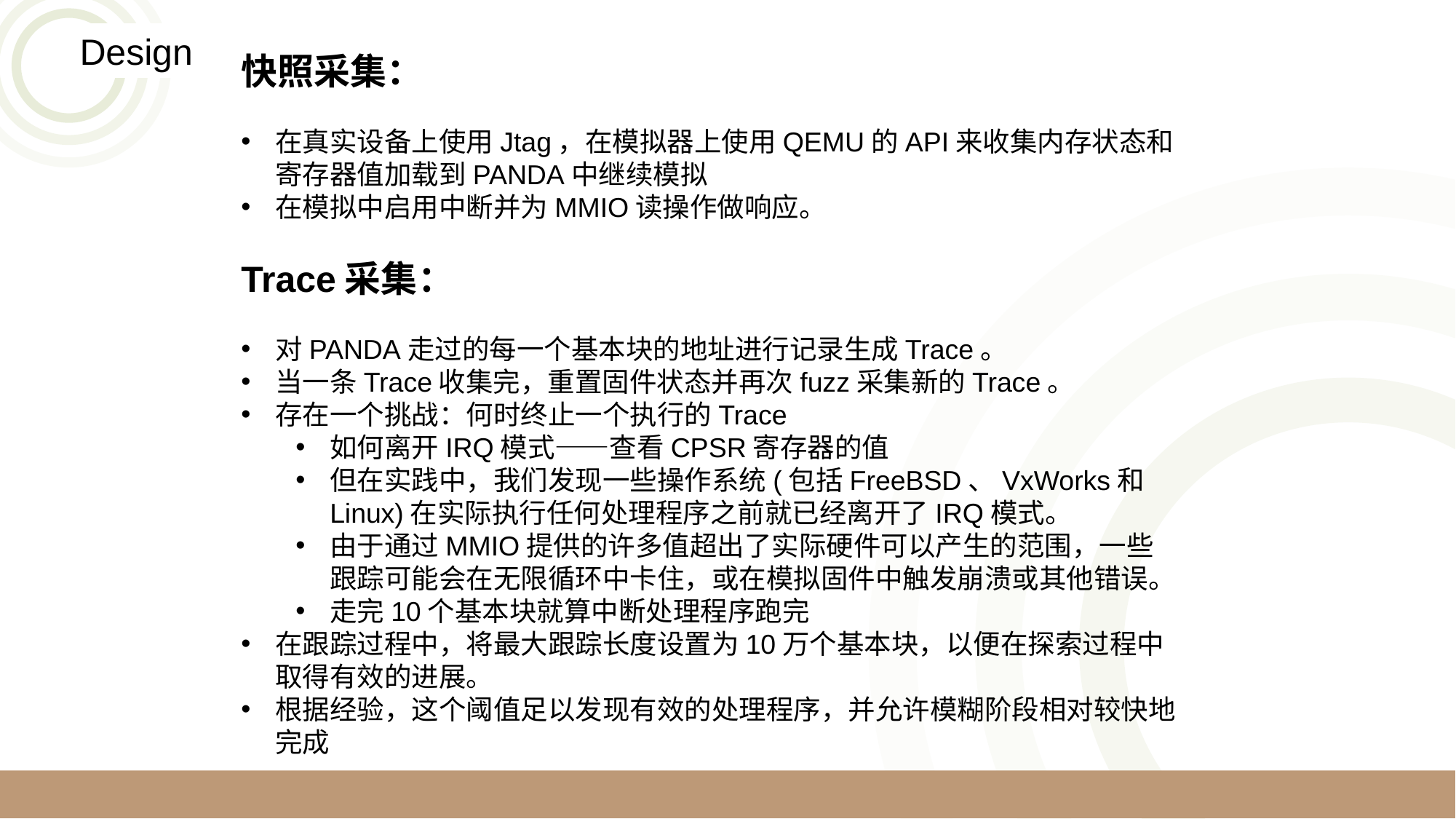

Design

快照采集：

在真实设备上使用Jtag，在模拟器上使用QEMU的API来收集内存状态和寄存器值加载到PANDA中继续模拟
在模拟中启用中断并为MMIO读操作做响应。

Trace采集：

对PANDA走过的每一个基本块的地址进行记录生成Trace。
当一条Trace收集完，重置固件状态并再次fuzz采集新的Trace。
存在一个挑战：何时终止一个执行的Trace
如何离开IRQ模式——查看CPSR寄存器的值
但在实践中，我们发现一些操作系统(包括FreeBSD、VxWorks和Linux)在实际执行任何处理程序之前就已经离开了IRQ模式。
由于通过MMIO提供的许多值超出了实际硬件可以产生的范围，一些跟踪可能会在无限循环中卡住，或在模拟固件中触发崩溃或其他错误。
走完10个基本块就算中断处理程序跑完
在跟踪过程中，将最大跟踪长度设置为10万个基本块，以便在探索过程中取得有效的进展。
根据经验，这个阈值足以发现有效的处理程序，并允许模糊阶段相对较快地完成